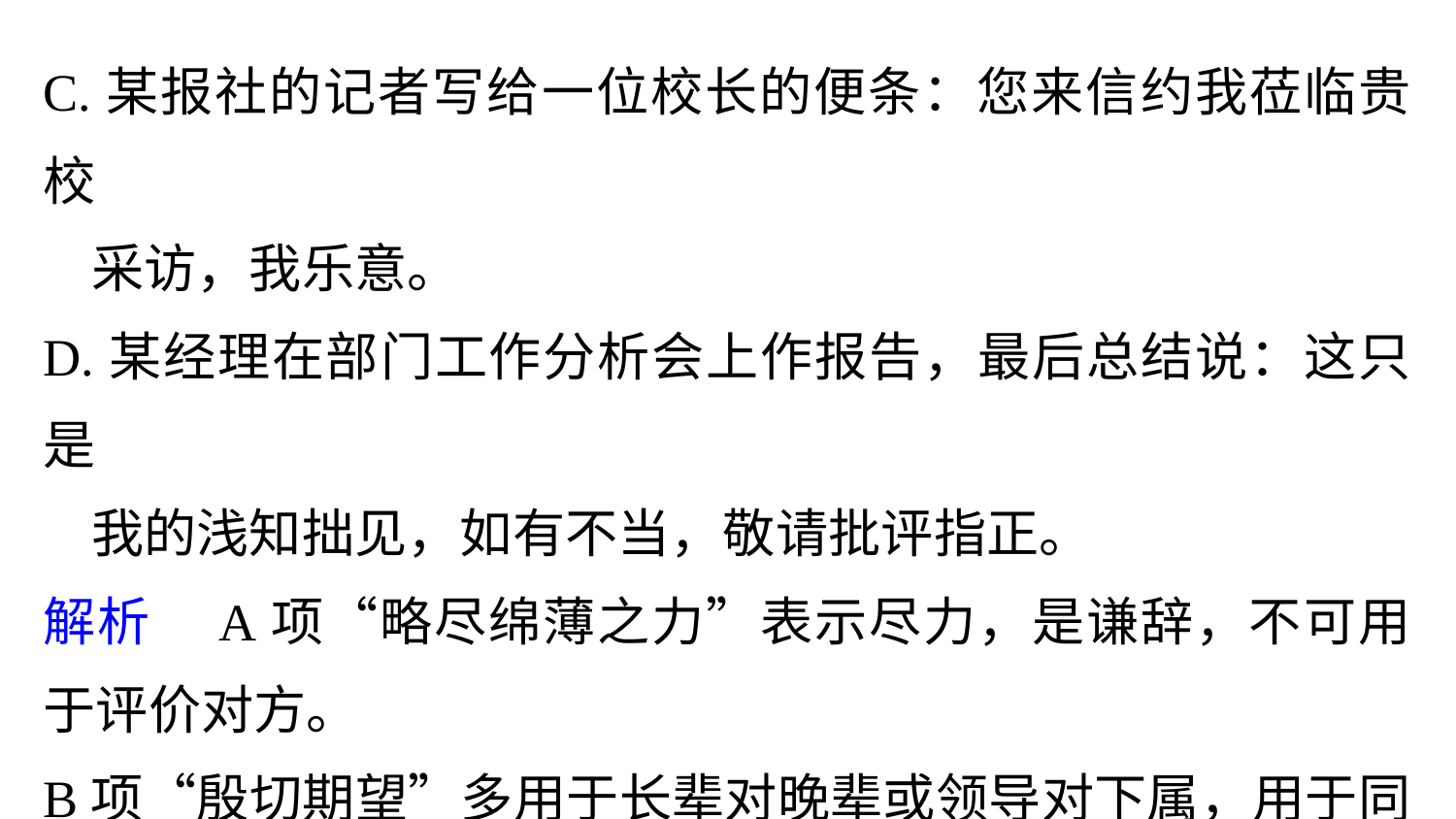

C.某报社的记者写给一位校长的便条：您来信约我莅临贵校
   采访，我乐意。
D.某经理在部门工作分析会上作报告，最后总结说：这只是
   我的浅知拙见，如有不当，敬请批评指正。
解析　A项“略尽绵薄之力”表示尽力，是谦辞，不可用于评价对方。
B项“殷切期望”多用于长辈对晚辈或领导对下属，用于同学之间不合适。